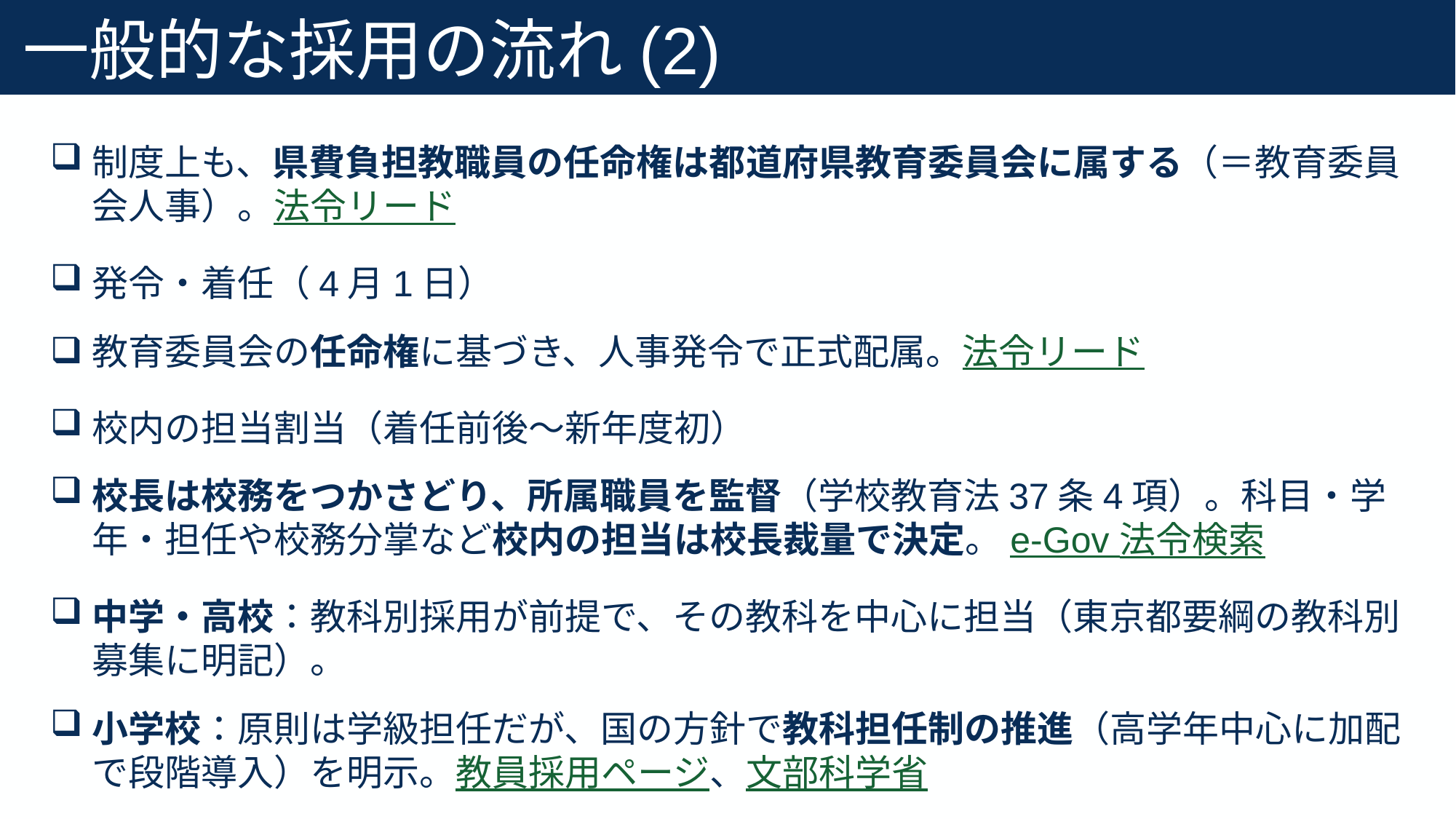

# 一般的な採用の流れ(2)
16
制度上も、県費負担教職員の任命権は都道府県教育委員会に属する（＝教育委員会人事）。法令リード
発令・着任（4月1日）
教育委員会の任命権に基づき、人事発令で正式配属。法令リード
校内の担当割当（着任前後〜新年度初）
校長は校務をつかさどり、所属職員を監督（学校教育法37条4項）。科目・学年・担任や校務分掌など校内の担当は校長裁量で決定。e-Gov 法令検索
中学・高校：教科別採用が前提で、その教科を中心に担当（東京都要綱の教科別募集に明記）。
小学校：原則は学級担任だが、国の方針で教科担任制の推進（高学年中心に加配で段階導入）を明示。教員採用ページ、文部科学省